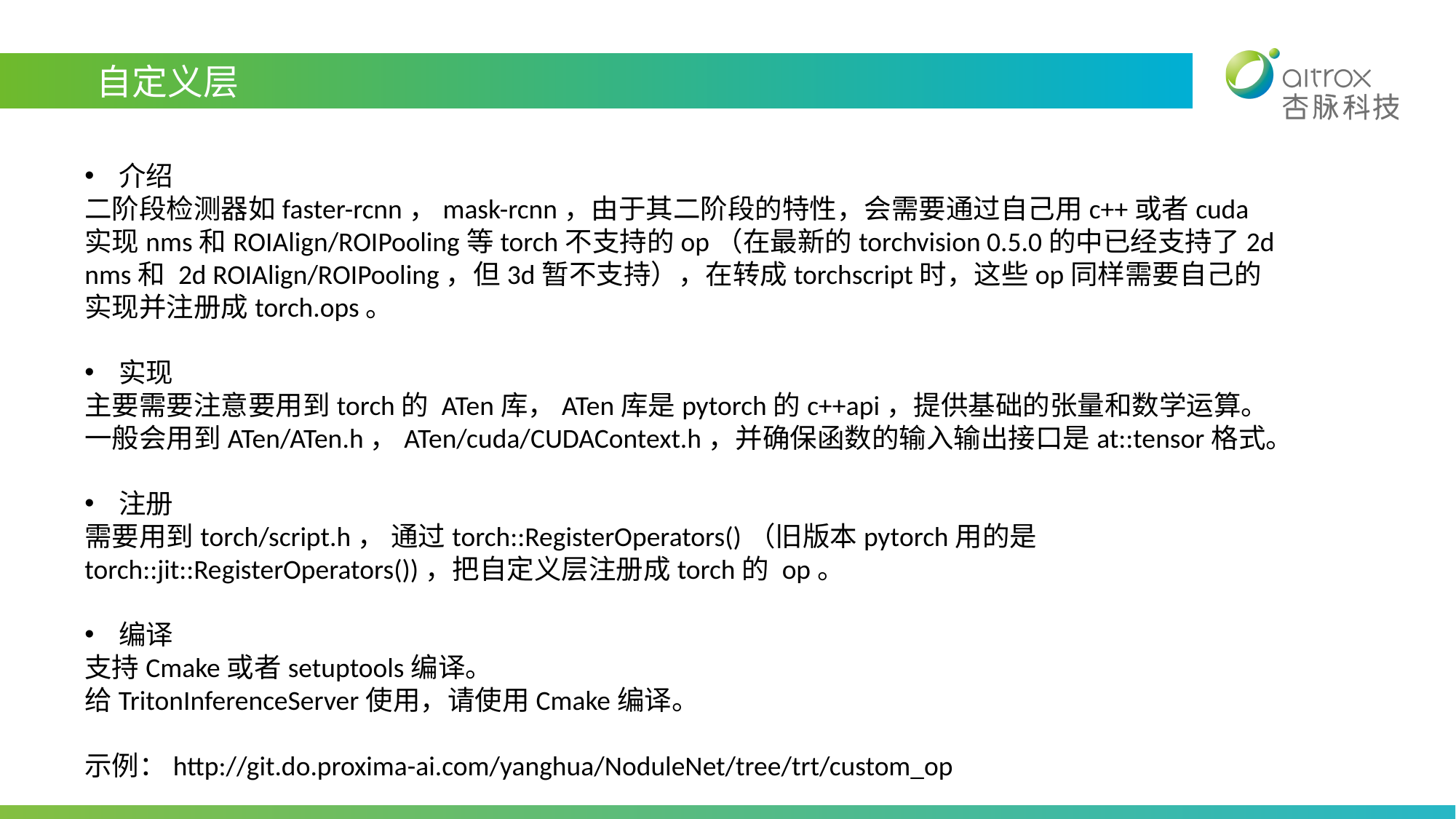

自定义层
介绍
二阶段检测器如faster-rcnn，mask-rcnn，由于其二阶段的特性，会需要通过自己用c++或者cuda实现nms和ROIAlign/ROIPooling等torch不支持的op（在最新的torchvision 0.5.0的中已经支持了2d nms和 2d ROIAlign/ROIPooling，但3d暂不支持），在转成torchscript时，这些op同样需要自己的实现并注册成torch.ops。

实现
主要需要注意要用到torch的 ATen库，ATen库是pytorch的c++api，提供基础的张量和数学运算。一般会用到ATen/ATen.h，ATen/cuda/CUDAContext.h，并确保函数的输入输出接口是at::tensor格式。

注册
需要用到torch/script.h， 通过torch::RegisterOperators()（旧版本pytorch用的是torch::jit::RegisterOperators())，把自定义层注册成torch的 op。

编译
支持Cmake或者setuptools编译。
给TritonInferenceServer使用，请使用Cmake编译。

示例：http://git.do.proxima-ai.com/yanghua/NoduleNet/tree/trt/custom_op